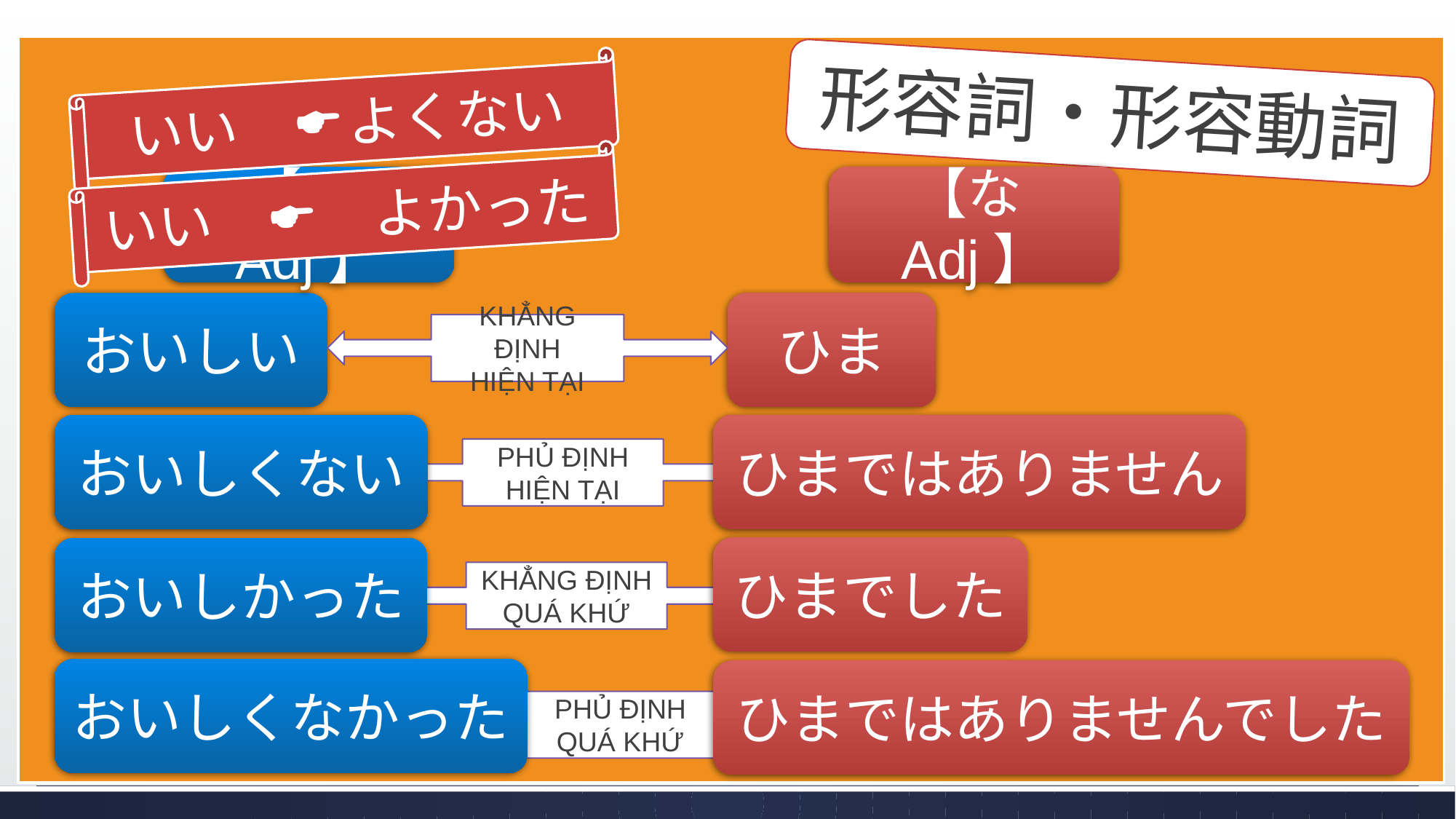

形容詞・形容動詞
いい　🖝　よくない
いい　🖝　よかった
【いAdj】
【なAdj】
おいしい
ひま
KHẲNG ĐỊNH
HIỆN TẠI
おいしくない
ひまではありません
PHỦ ĐỊNH
HIỆN TẠI
ひまでした
おいしかった
KHẲNG ĐỊNH
QUÁ KHỨ
おいしくなかった
ひまではありませんでした
PHỦ ĐỊNH
QUÁ KHỨ